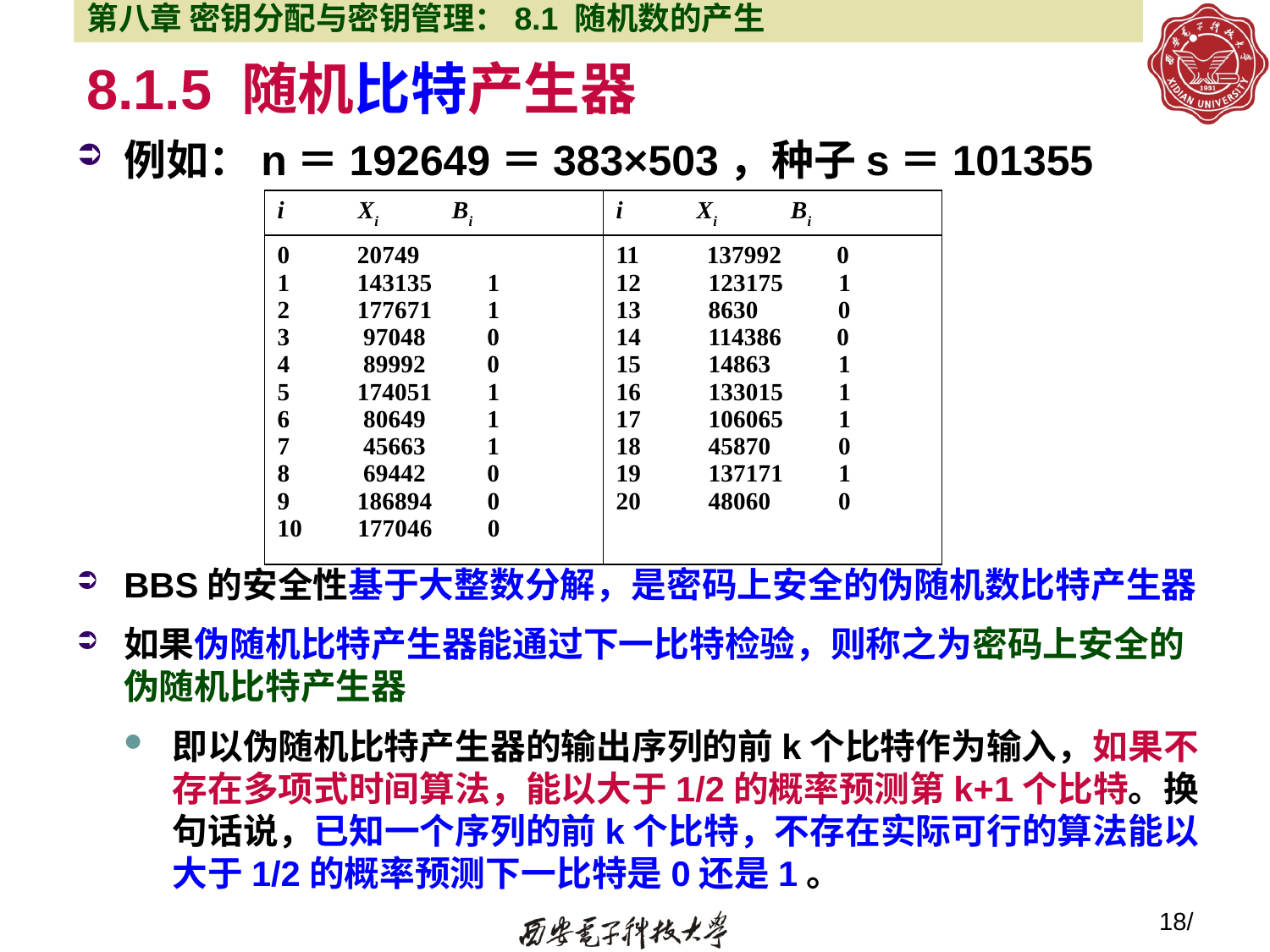

第八章 密钥分配与密钥管理：8.1 随机数的产生
# 8.1.5 随机比特产生器
例如：n＝192649＝383×503，种子s＝101355

BBS的安全性基于大整数分解，是密码上安全的伪随机数比特产生器
如果伪随机比特产生器能通过下一比特检验，则称之为密码上安全的伪随机比特产生器
即以伪随机比特产生器的输出序列的前k个比特作为输入，如果不存在多项式时间算法，能以大于1/2的概率预测第k+1个比特。换句话说，已知一个序列的前k个比特，不存在实际可行的算法能以大于1/2的概率预测下一比特是0还是1。
| i Xi Bi | i Xi Bi |
| --- | --- |
| 0 20749 1 143135 1 2 177671 1 3 97048 0 4 89992 0 5 174051 1 6 80649 1 7 45663 1 8 69442 0 9 186894 0 10 177046 0 | 11 137992 0 12 123175 1 13 8630 0 14 114386 0 15 14863 1 16 133015 1 17 106065 1 18 45870 0 19 137171 1 20 48060 0 |
18/